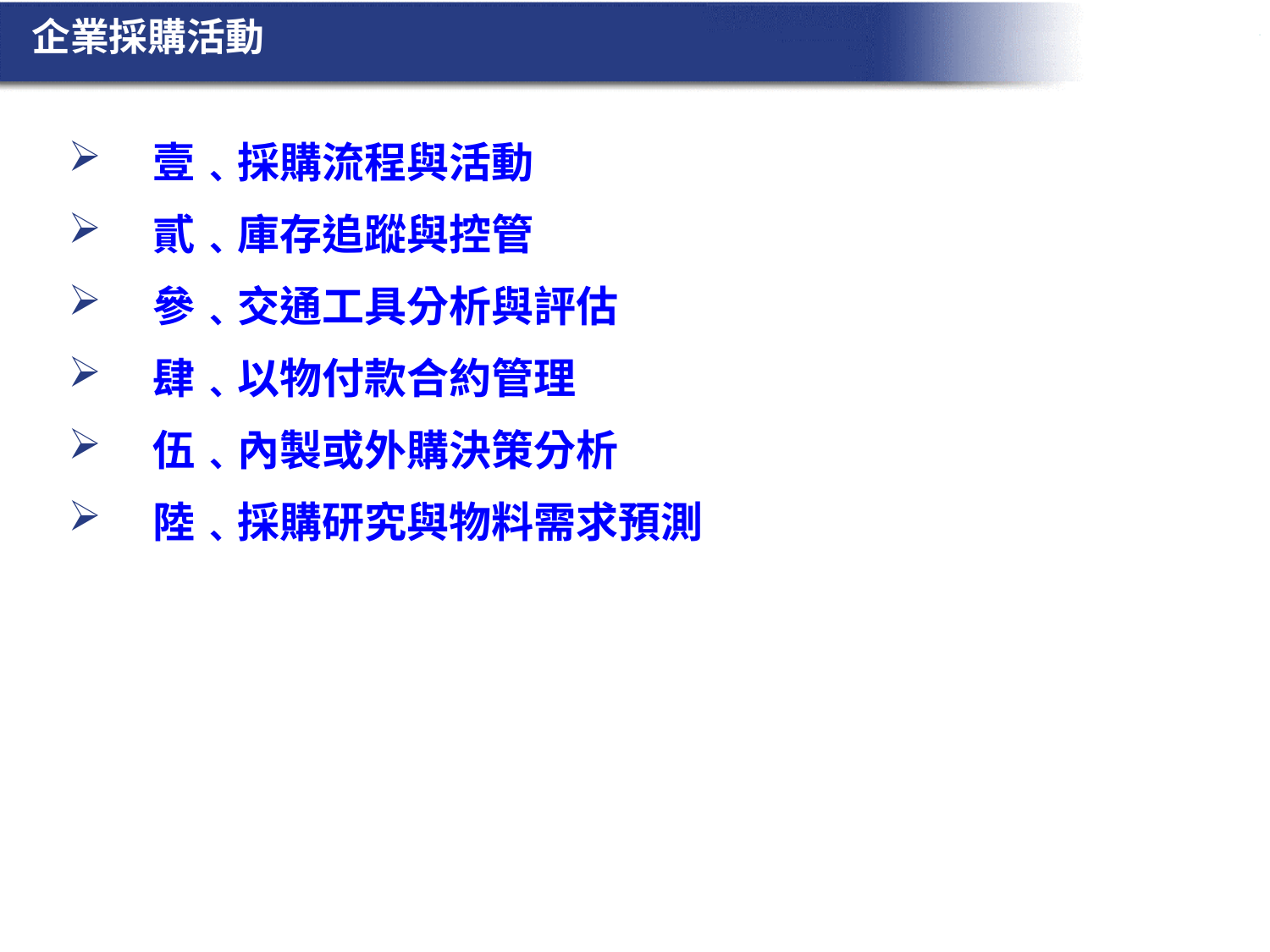

# 企業採購活動
壹﹑採購流程與活動
貳﹑庫存追蹤與控管
參﹑交通工具分析與評估
肆﹑以物付款合約管理
伍﹑內製或外購決策分析
陸﹑採購研究與物料需求預測